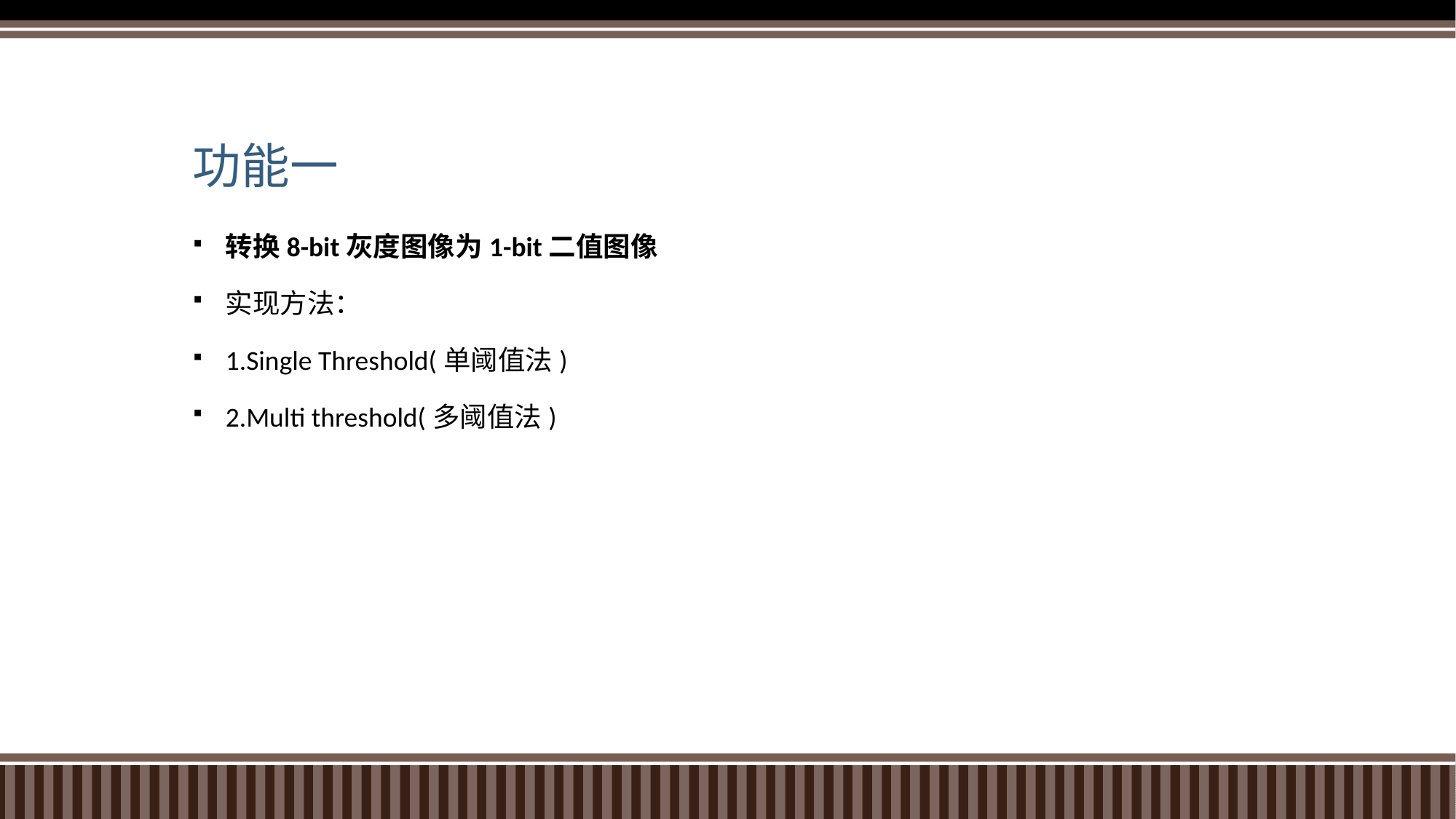

# 功能一
转换8-bit灰度图像为1-bit二值图像
实现方法：
1.Single Threshold(单阈值法)
2.Multi threshold(多阈值法)